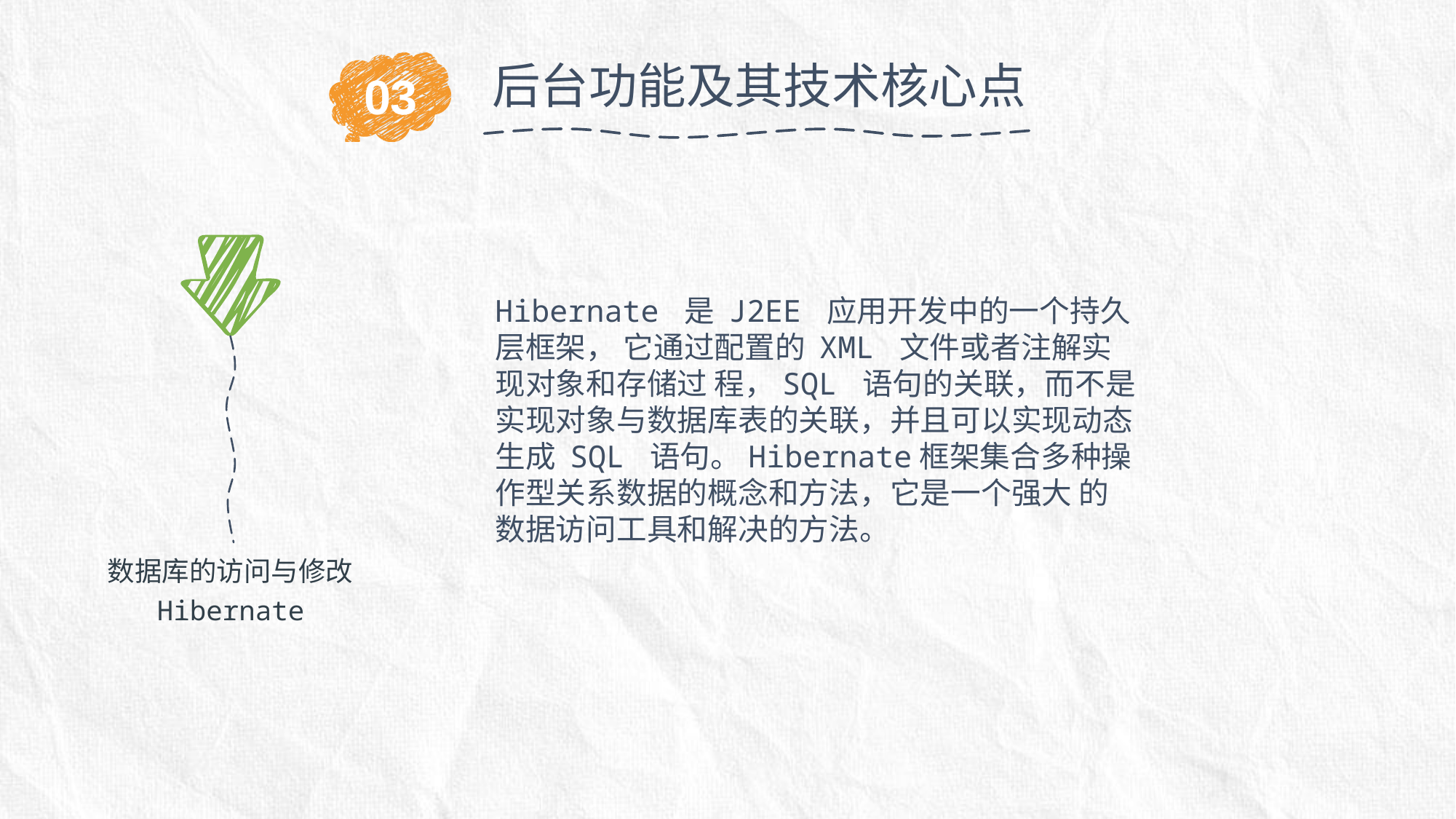

后台功能及其技术核心点

03

Hibernate 是 J2EE 应用开发中的一个持久层框架， 它通过配置的 XML 文件或者注解实现对象和存储过 程，SQL 语句的关联，而不是实现对象与数据库表的关联，并且可以实现动态生成 SQL 语句。Hibernate框架集合多种操作型关系数据的概念和方法，它是一个强大 的数据访问工具和解决的方法。

数据库的访问与修改Hibernate